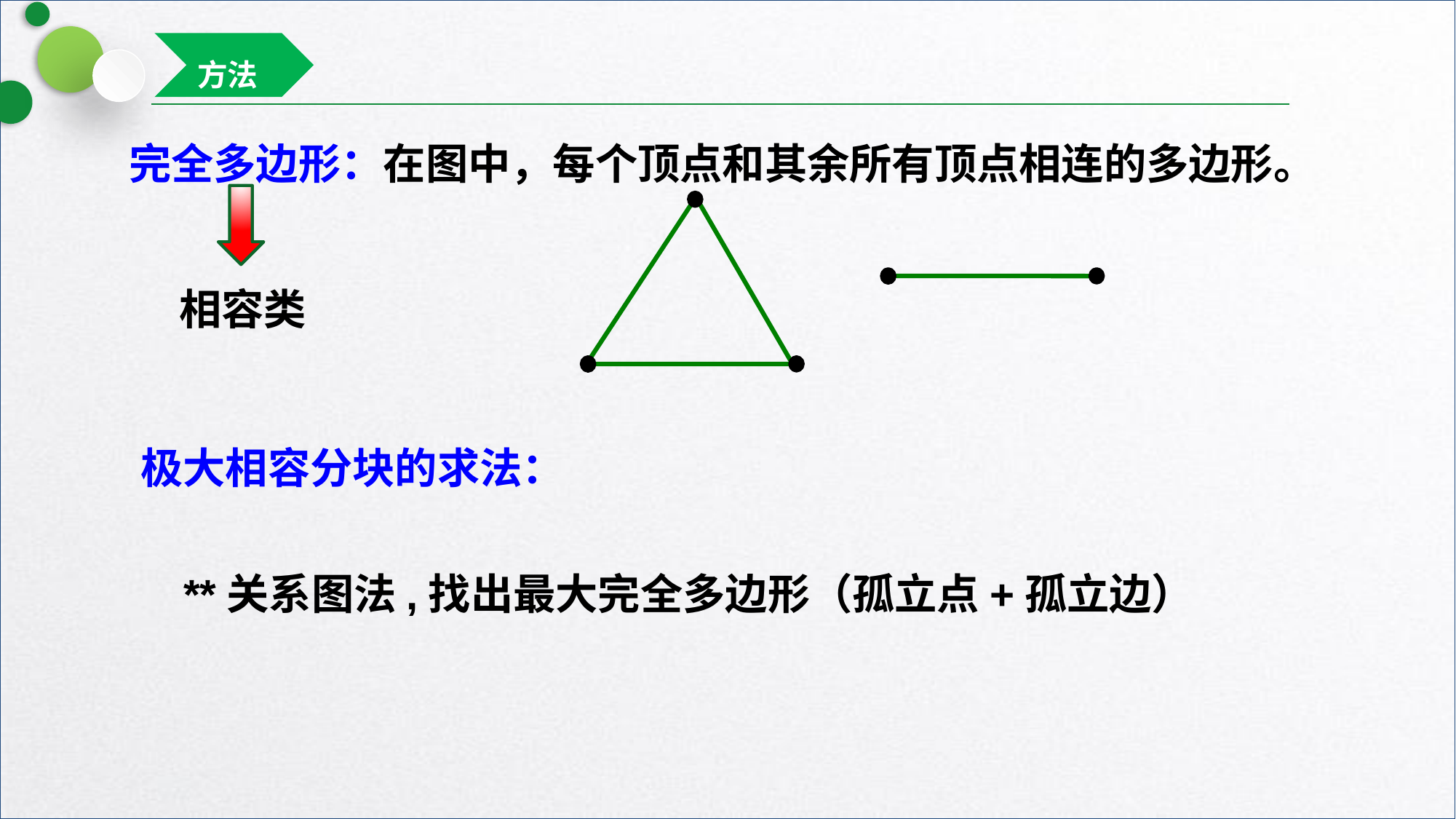

方法
完全多边形：在图中，每个顶点和其余所有顶点相连的多边形。

相容类

极大相容分块的求法：
**关系图法,找出最大完全多边形（孤立点+孤立边）